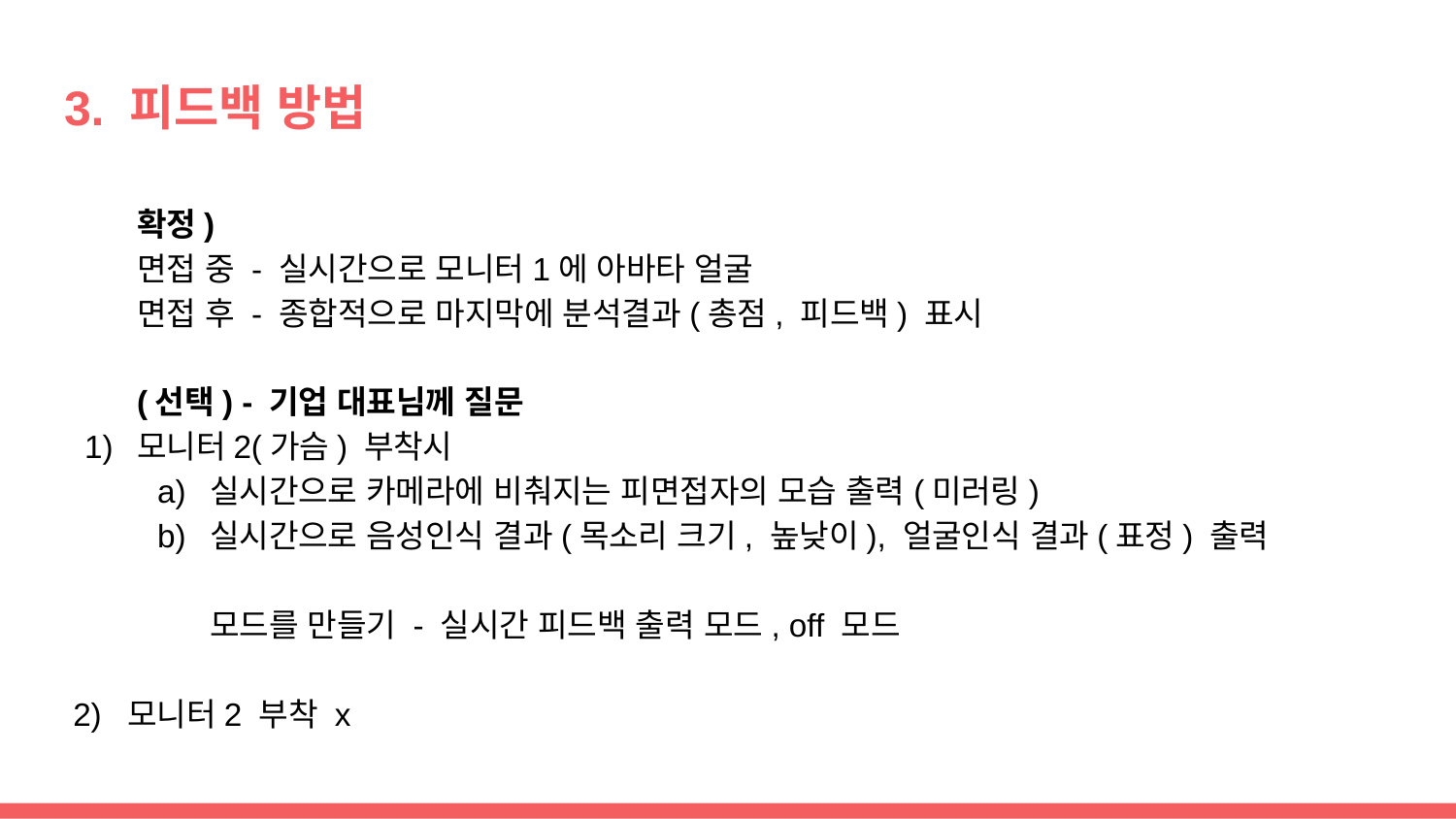

# 3. 피드백 방법
확정)
면접 중 - 실시간으로 모니터1에 아바타 얼굴
면접 후 - 종합적으로 마지막에 분석결과(총점, 피드백) 표시

(선택) - 기업 대표님께 질문
모니터2(가슴) 부착시
실시간으로 카메라에 비춰지는 피면접자의 모습 출력(미러링)
실시간으로 음성인식 결과(목소리 크기, 높낮이), 얼굴인식 결과(표정) 출력

	모드를 만들기 - 실시간 피드백 출력 모드, off 모드

 2)  모니터2 부착 x